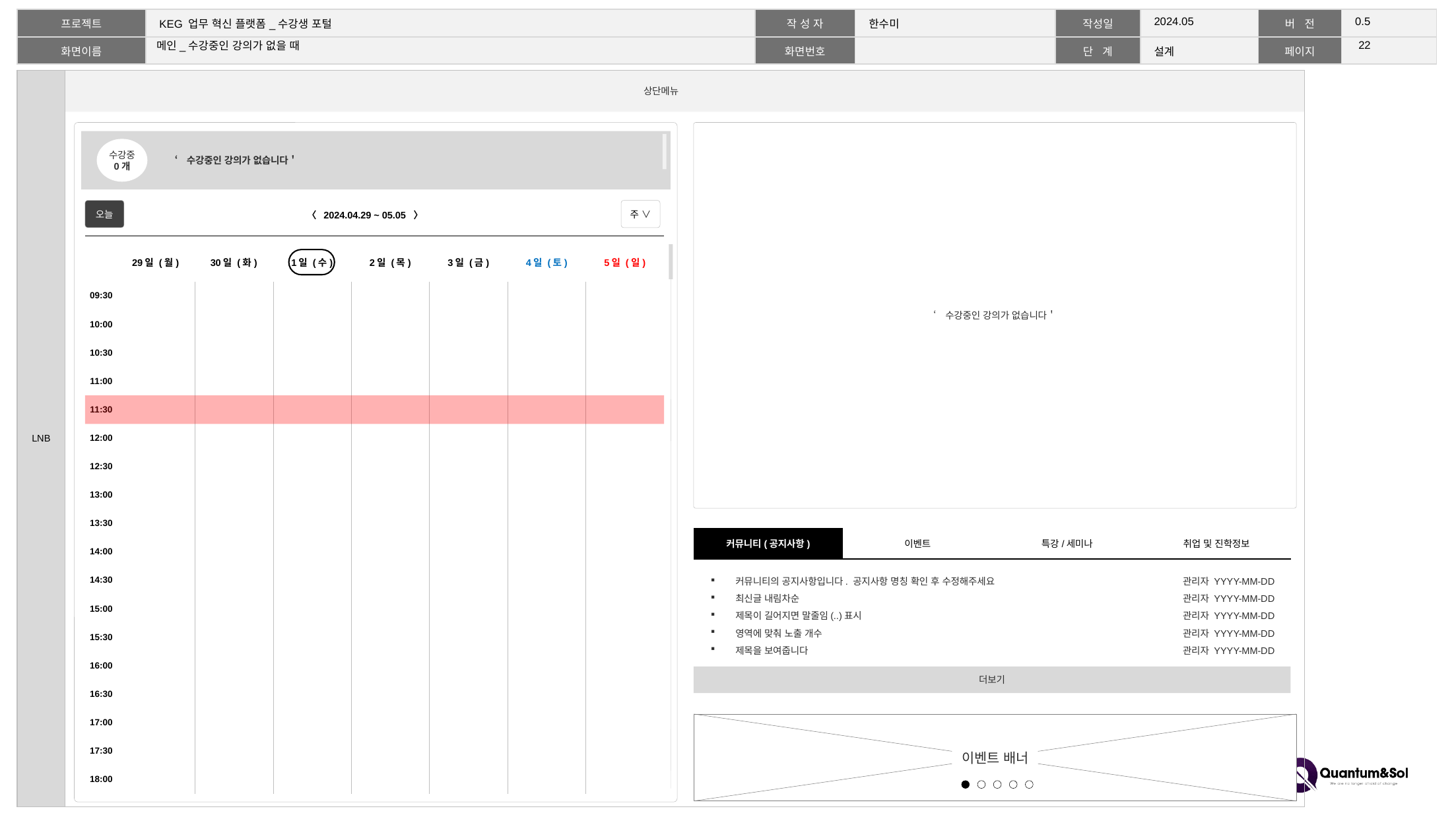

22

# 메인_수강중인 강의가 없을 때

‘수강중인 강의가 없습니다＇
‘수강중인 강의가 없습니다＇
수강중
0개

오늘
주 ∨
|  | 〈 2024.04.29 ~ 05.05 〉 |  |
| --- | --- | --- |
|  | 29일 (월) | 30일 (화) | 1일 (수) | 2일 (목) | 3일 (금) | 4일 (토) | 5일 (일) |
| --- | --- | --- | --- | --- | --- | --- | --- |

| 09:30 |  |  |  |  |  |  |  |
| --- | --- | --- | --- | --- | --- | --- | --- |
| 10:00 |  |  |  |  |  |  |  |
| 10:30 |  |  |  |  |  |  |  |
| 11:00 |  |  |  |  |  |  |  |
| 11:30 |  |  |  |  |  |  |  |
| 12:00 |  |  |  |  |  |  |  |
| 12:30 |  |  |  |  |  |  |  |
| 13:00 |  |  |  |  |  |  |  |
| 13:30 |  |  |  |  |  |  |  |
| 14:00 |  |  |  |  |  |  |  |
| 14:30 |  |  |  |  |  |  |  |
| 15:00 |  |  |  |  |  |  |  |
| 15:30 |  |  |  |  |  |  |  |
| 16:00 |  |  |  |  |  |  |  |
| 16:30 |  |  |  |  |  |  |  |
| 17:00 |  |  |  |  |  |  |  |
| 17:30 |  |  |  |  |  |  |  |
| 18:00 |  |  |  |  |  |  |  |

| 커뮤니티(공지사항) | 이벤트 | 특강/세미나 | 취업 및 진학정보 |
| --- | --- | --- | --- |
커뮤니티의 공지사항입니다. 공지사항 명칭 확인 후 수정해주세요
최신글 내림차순
제목이 길어지면 말줄임(..)표시
영역에 맞춰 노출 개수
제목을 보여줍니다
관리자 YYYY-MM-DD
관리자 YYYY-MM-DD
관리자 YYYY-MM-DD
관리자 YYYY-MM-DD
관리자 YYYY-MM-DD
더보기

이벤트 배너